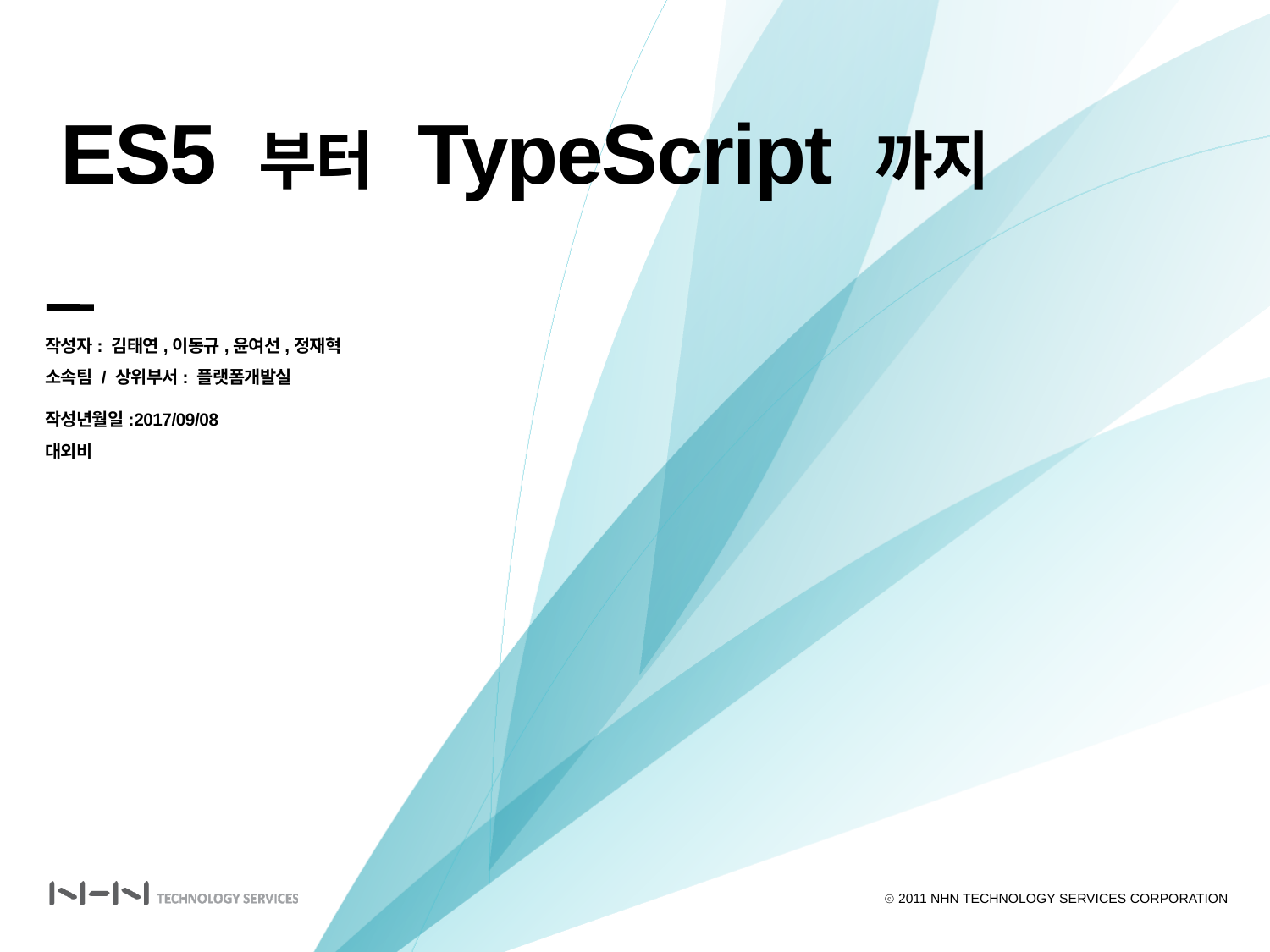

ES5 부터 TypeScript 까지
작성자: 김태연,이동규,윤여선,정재혁
소속팀 / 상위부서: 플랫폼개발실

작성년월일:2017/09/08
대외비

ⓒ 2011 NHN TECHNOLOGY SERVICES CORPORATION